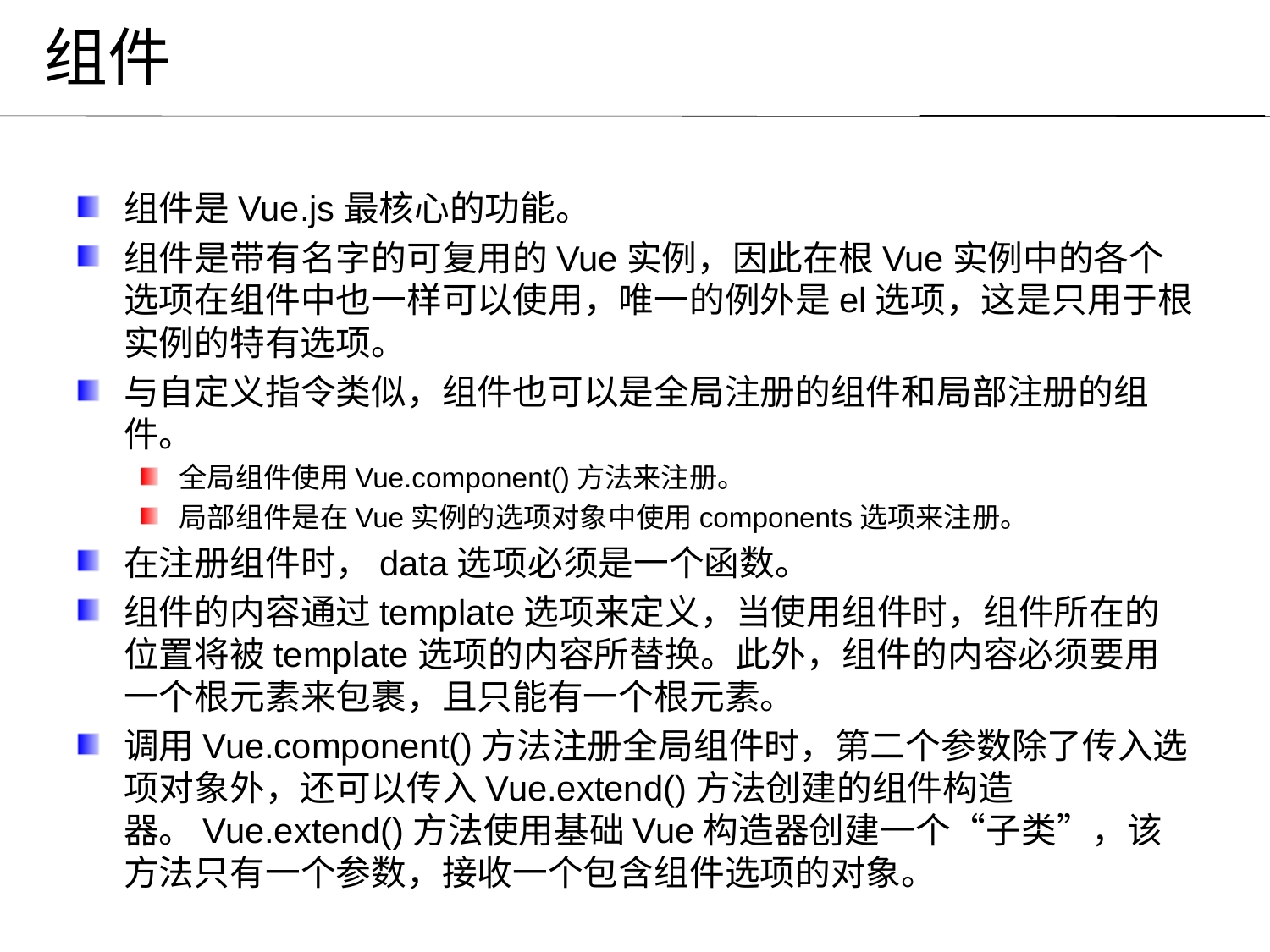

# 组件
组件是Vue.js最核心的功能。
组件是带有名字的可复用的Vue实例，因此在根Vue实例中的各个选项在组件中也一样可以使用，唯一的例外是el选项，这是只用于根实例的特有选项。
与自定义指令类似，组件也可以是全局注册的组件和局部注册的组件。
全局组件使用Vue.component()方法来注册。
局部组件是在Vue实例的选项对象中使用components选项来注册。
在注册组件时，data选项必须是一个函数。
组件的内容通过template选项来定义，当使用组件时，组件所在的位置将被template选项的内容所替换。此外，组件的内容必须要用一个根元素来包裹，且只能有一个根元素。
调用Vue.component()方法注册全局组件时，第二个参数除了传入选项对象外，还可以传入Vue.extend()方法创建的组件构造器。Vue.extend()方法使用基础Vue构造器创建一个“子类”，该方法只有一个参数，接收一个包含组件选项的对象。